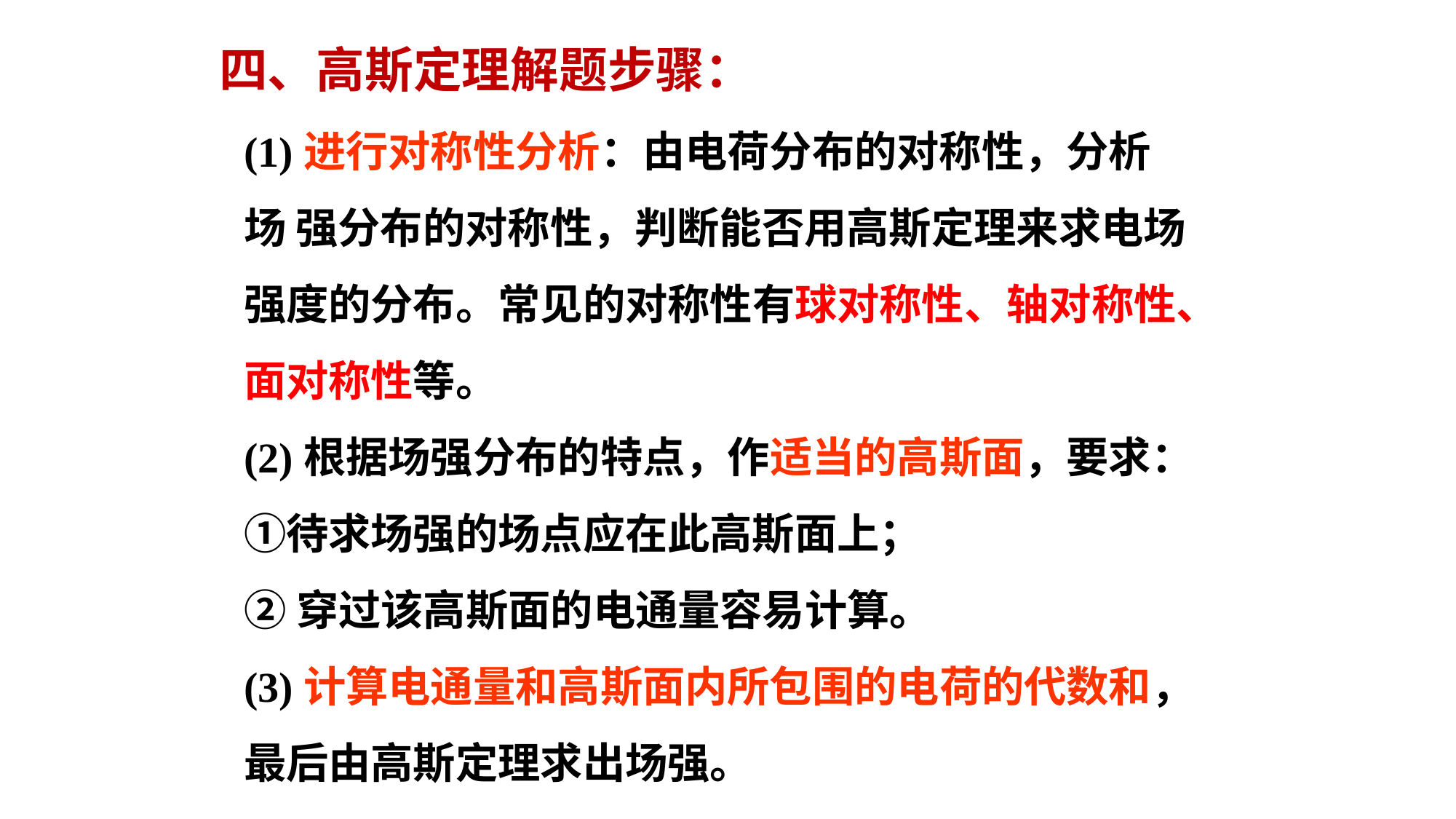

四、高斯定理解题步骤：
(1)进行对称性分析：由电荷分布的对称性，分析场 强分布的对称性，判断能否用高斯定理来求电场强度的分布。常见的对称性有球对称性、轴对称性、面对称性等。
(2)根据场强分布的特点，作适当的高斯面，要求：①待求场强的场点应在此高斯面上；
②穿过该高斯面的电通量容易计算。
(3)计算电通量和高斯面内所包围的电荷的代数和，最后由高斯定理求出场强。